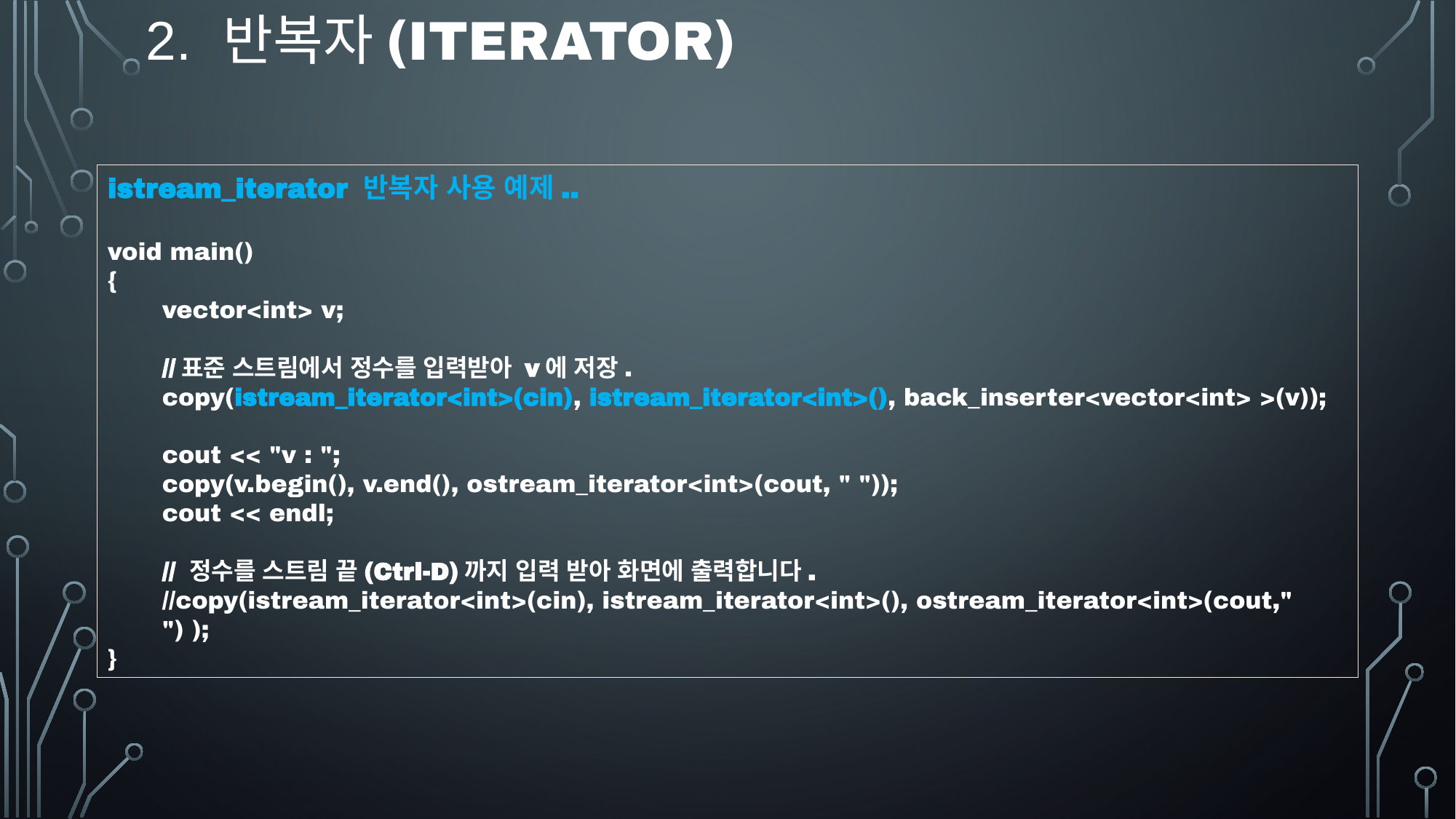

# 2. 반복자(iterator)
istream_iterator 반복자 사용 예제..

void main()
{
vector<int> v;

//표준 스트림에서 정수를 입력받아 v에 저장.
copy(istream_iterator<int>(cin), istream_iterator<int>(), back_inserter<vector<int> >(v));

cout << "v : ";
copy(v.begin(), v.end(), ostream_iterator<int>(cout, " "));
cout << endl;

// 정수를 스트림 끝(Ctrl-D)까지 입력 받아 화면에 출력합니다.
//copy(istream_iterator<int>(cin), istream_iterator<int>(), ostream_iterator<int>(cout," ") );
}